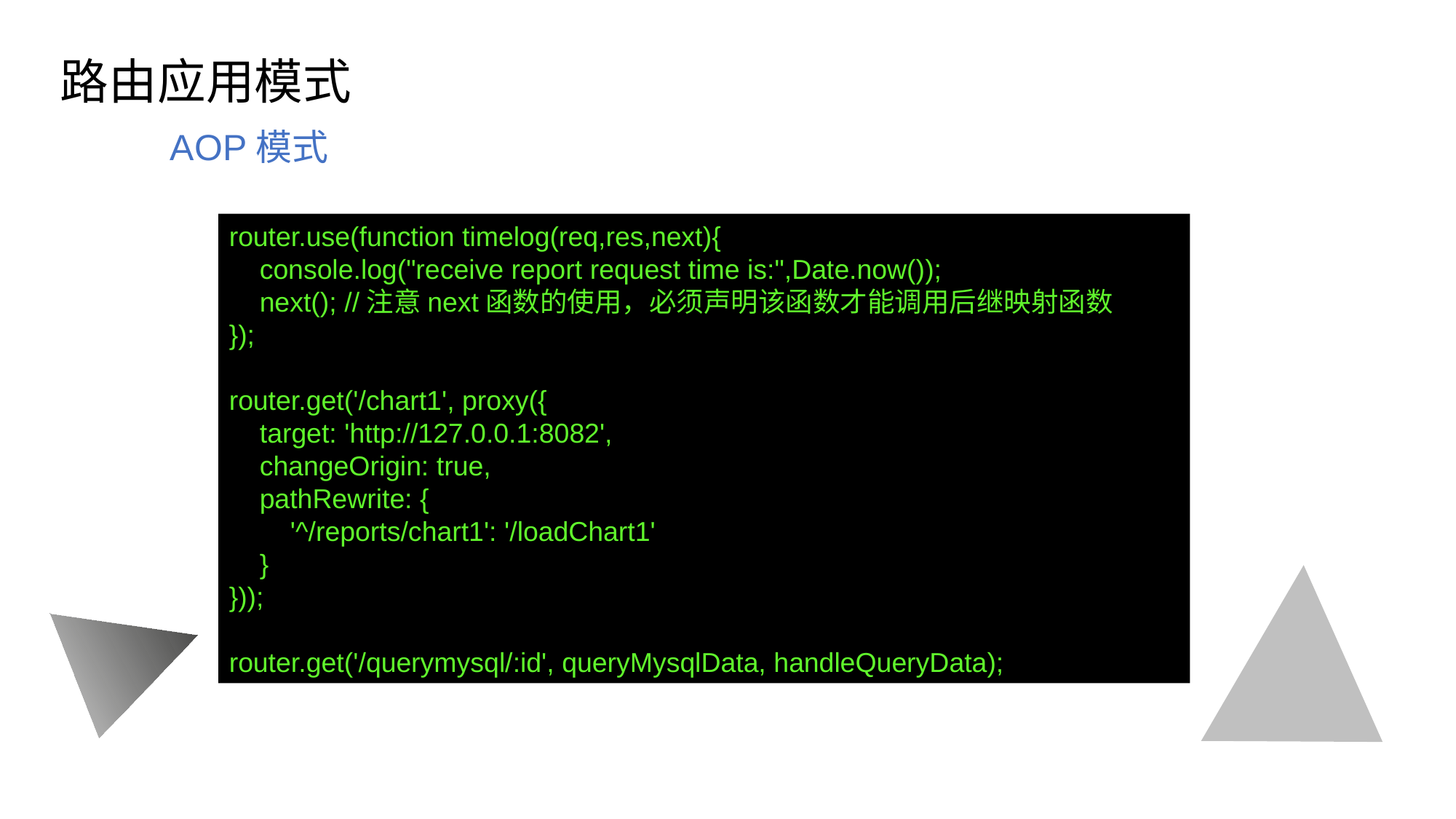

# 目录 CONTENTS
路由应用模式
AOP模式
router.use(function timelog(req,res,next){
    console.log("receive report request time is:",Date.now());
    next(); //注意next函数的使用，必须声明该函数才能调用后继映射函数
});

router.get('/chart1', proxy({
    target: 'http://127.0.0.1:8082',
    changeOrigin: true,
    pathRewrite: {
        '^/reports/chart1': '/loadChart1'
    }
}));

router.get('/querymysql/:id', queryMysqlData, handleQueryData);

18